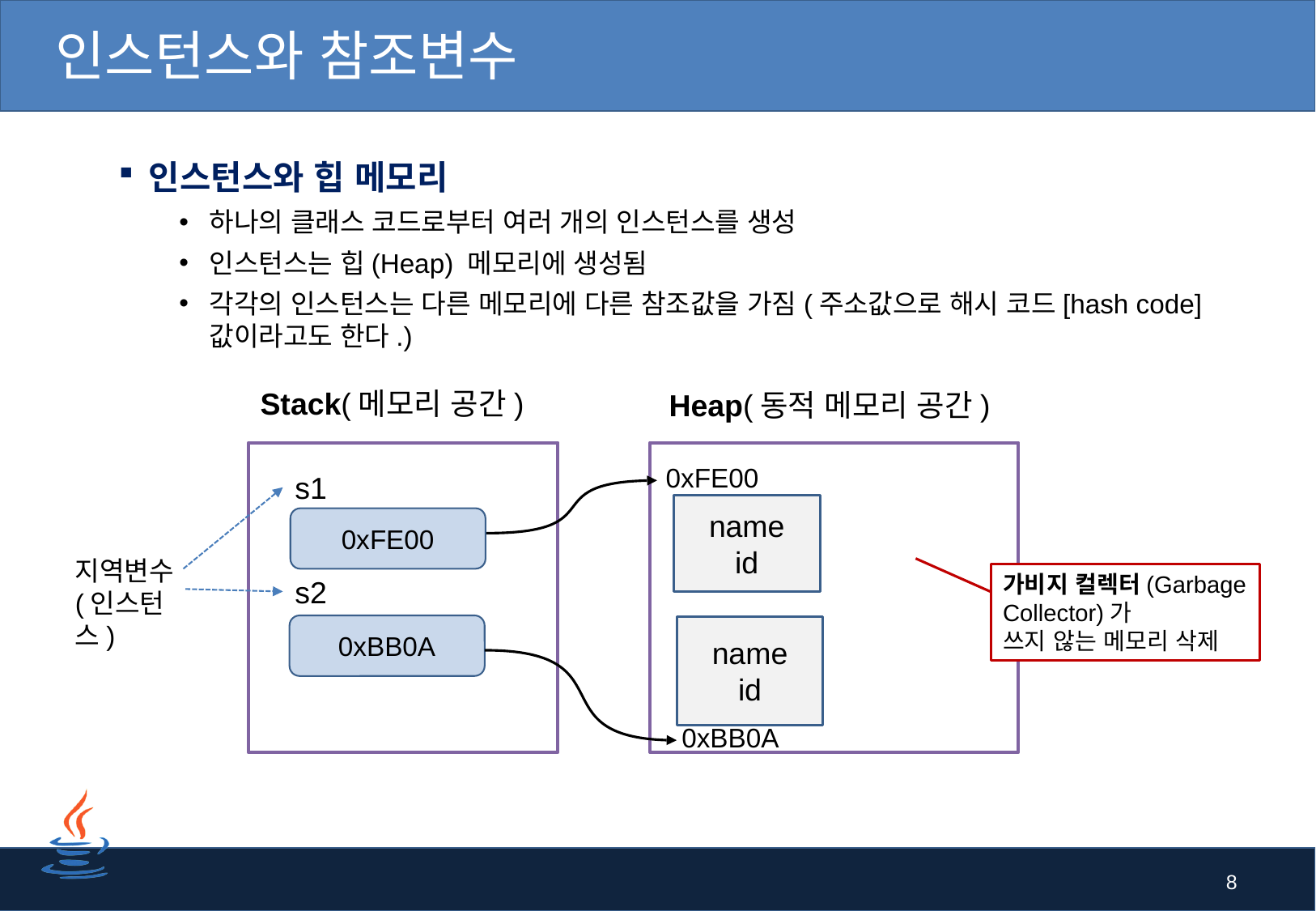

# 인스턴스와 참조변수
인스턴스와 힙 메모리
하나의 클래스 코드로부터 여러 개의 인스턴스를 생성
인스턴스는 힙(Heap) 메모리에 생성됨
각각의 인스턴스는 다른 메모리에 다른 참조값을 가짐(주소값으로 해시 코드[hash code]값이라고도 한다.)

Stack(메모리 공간)
Heap(동적 메모리 공간)

0xFE00
s1
name
id
0xFE00
지역변수
(인스턴스)
가비지 컬렉터(Garbage Collector)가
쓰지 않는 메모리 삭제
s2
0xBB0A
name
id
0xBB0A
8